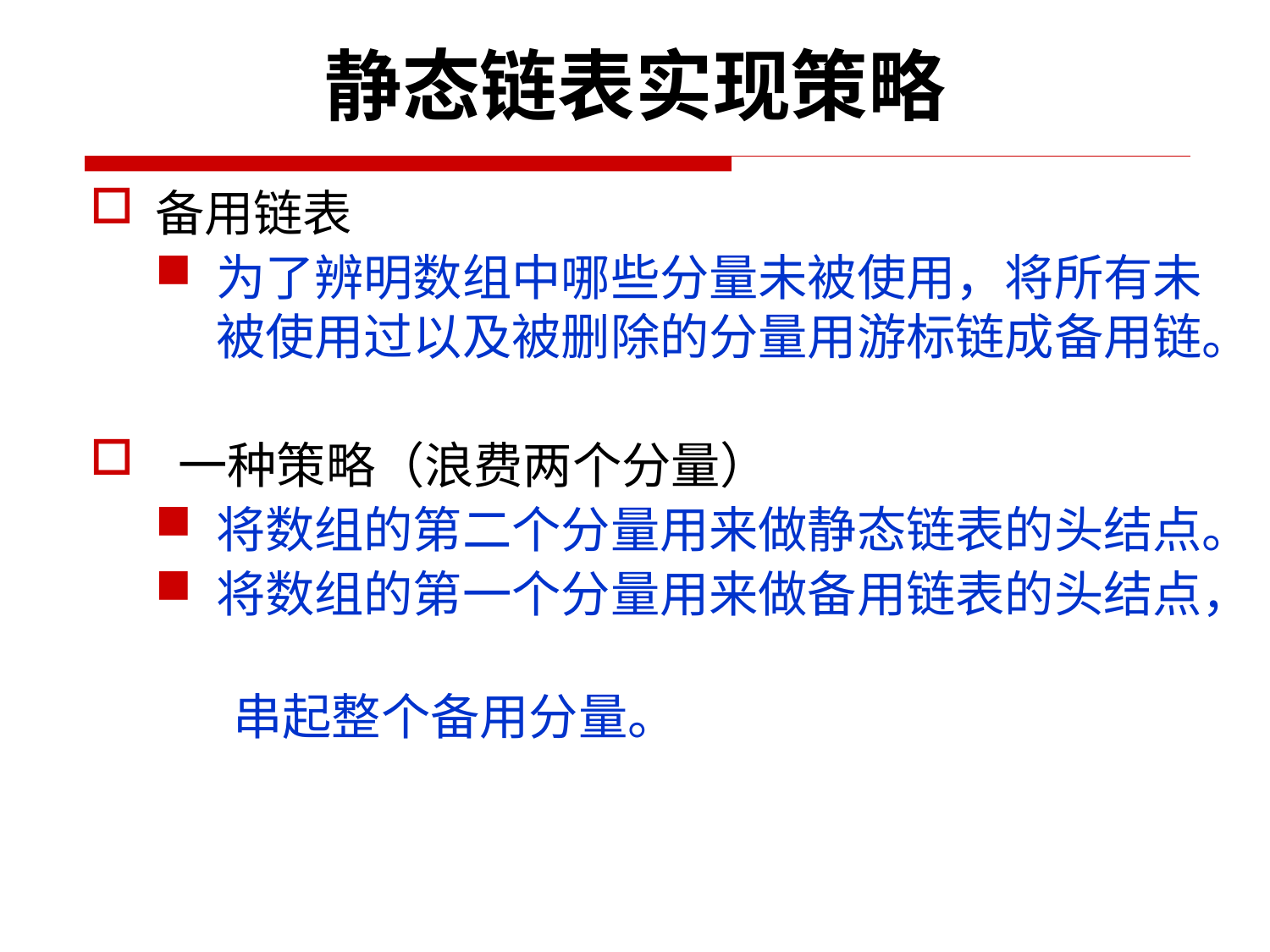

静态链表实现策略
备用链表
为了辨明数组中哪些分量未被使用，将所有未被使用过以及被删除的分量用游标链成备用链。

 一种策略（浪费两个分量）
将数组的第二个分量用来做静态链表的头结点。
将数组的第一个分量用来做备用链表的头结点，
      串起整个备用分量。